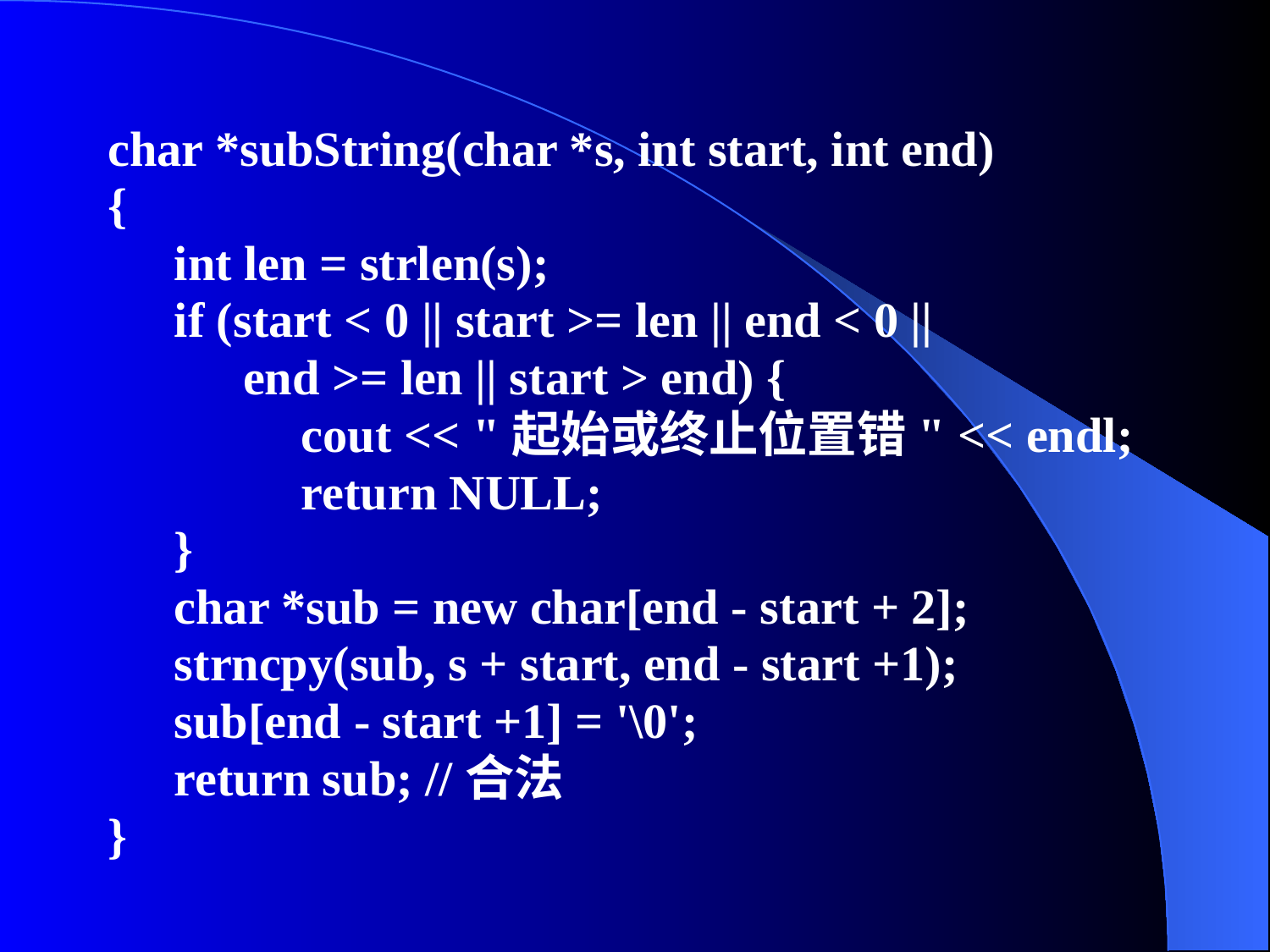

char *subString(char *s, int start, int end)
{
	int len = strlen(s);
	if (start < 0 || start >= len || end < 0 ||
           end >= len || start > end) {
		cout << "起始或终止位置错" << endl;
		return NULL;
	}
	char *sub = new char[end - start + 2];
	strncpy(sub, s + start, end - start +1);
	sub[end - start +1] = '\0';
	return sub; //合法
}